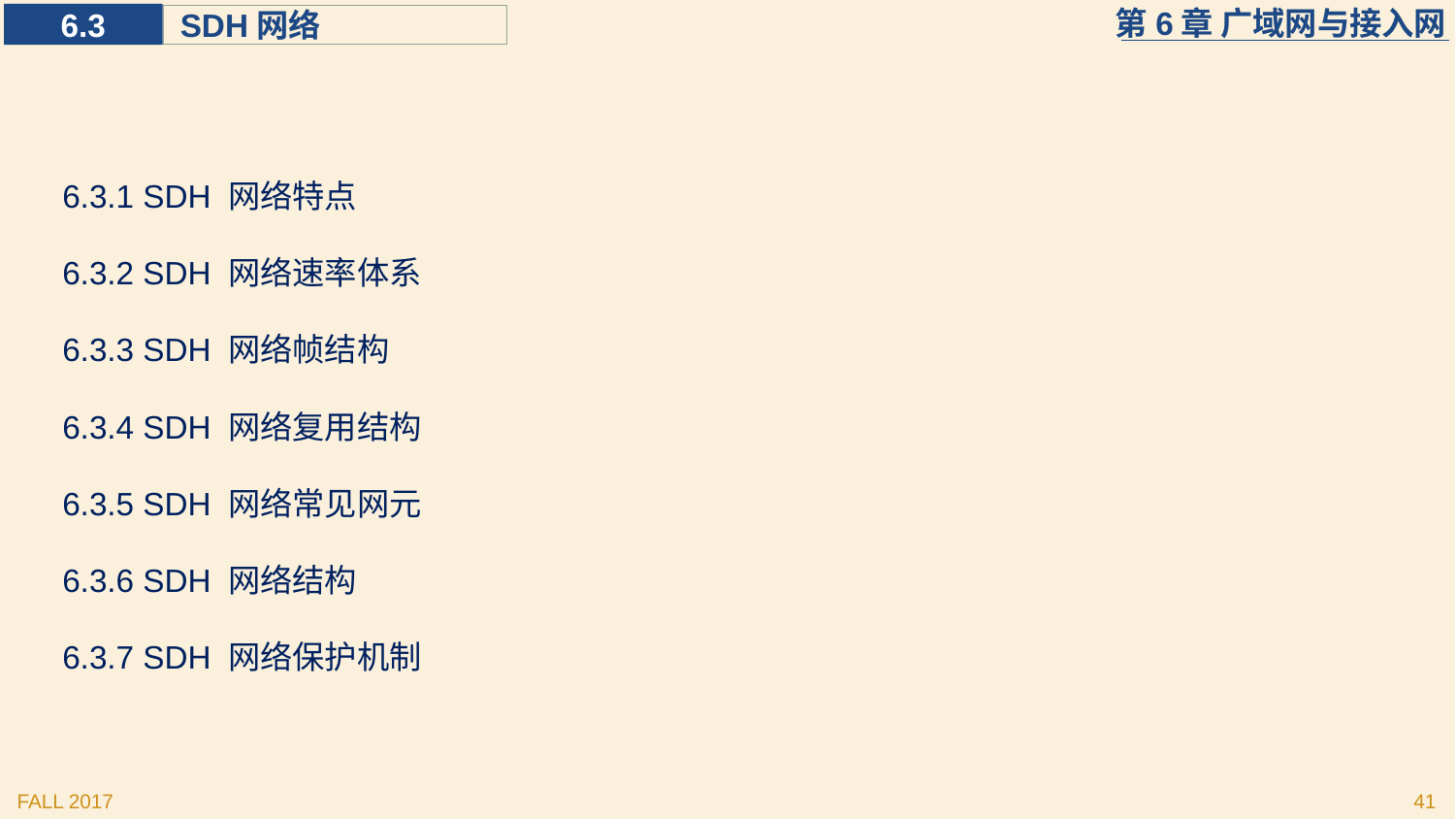

6.3.1 SDH 网络特点
6.3.2 SDH 网络速率体系
6.3.3 SDH 网络帧结构
6.3.4 SDH 网络复用结构
6.3.5 SDH 网络常见网元
6.3.6 SDH 网络结构
6.3.7 SDH 网络保护机制